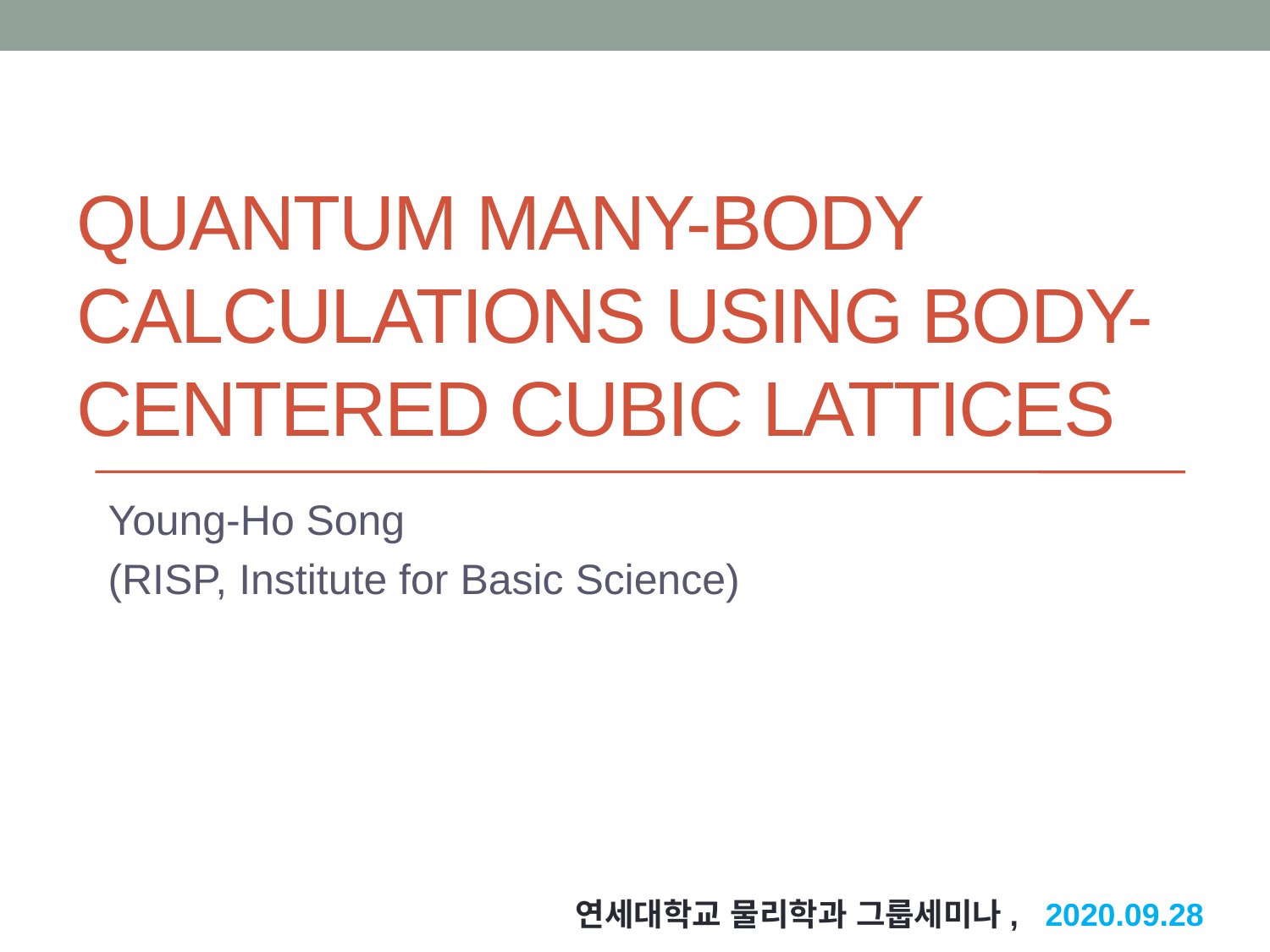

# Quantum Many-Body Calculations using Body-Centered Cubic Lattices
Young-Ho Song
(RISP, Institute for Basic Science)

연세대학교 물리학과 그룹세미나,   2020.09.28